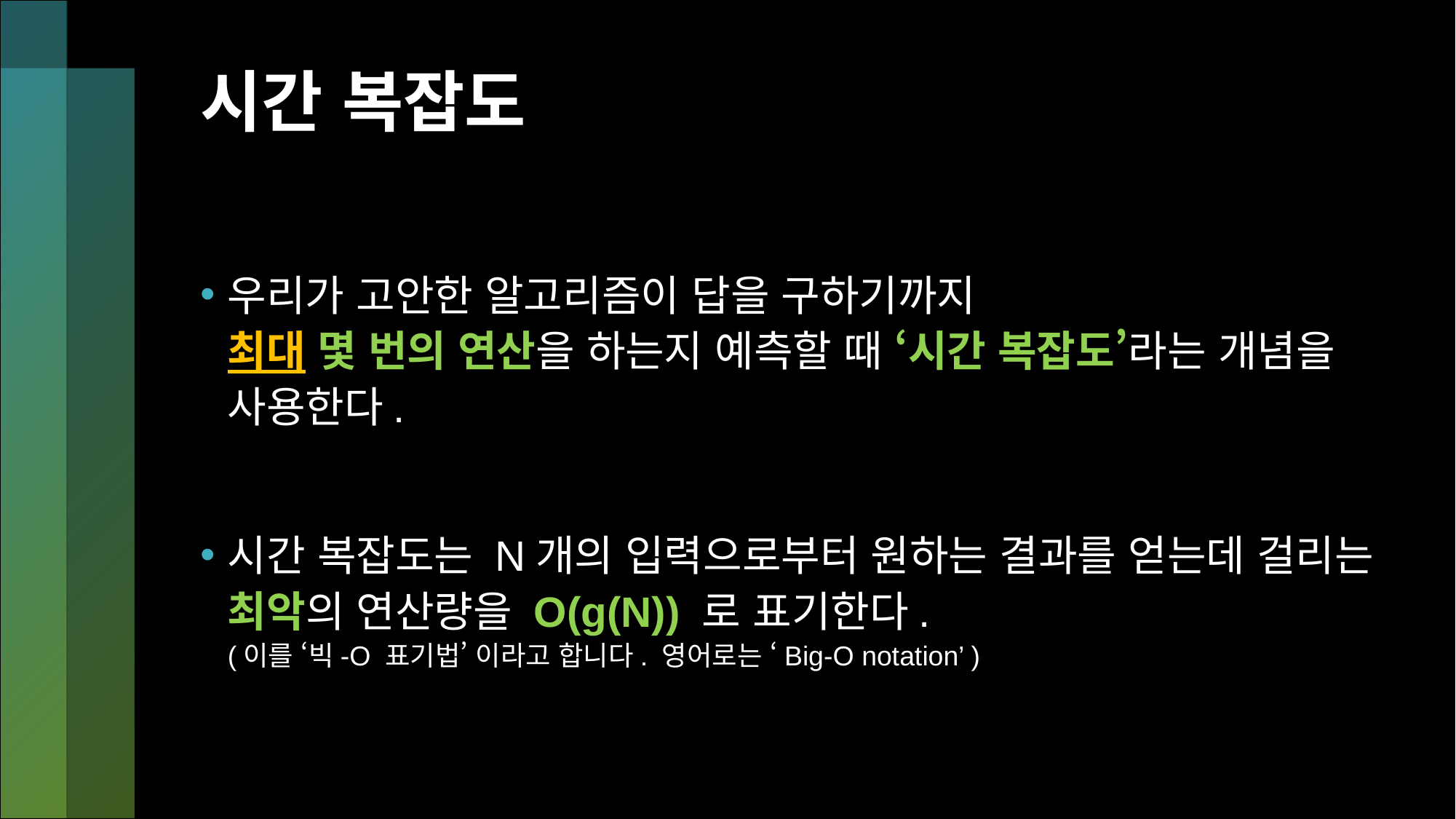

# 시간 복잡도
우리가 고안한 알고리즘이 답을 구하기까지
최대 몇 번의 연산을 하는지 예측할 때 ‘시간 복잡도’라는 개념을 사용한다.

시간 복잡도는 N개의 입력으로부터 원하는 결과를 얻는데 걸리는 최악의 연산량을 O(g(N)) 로 표기한다.
(이를 ‘빅-O 표기법’ 이라고 합니다. 영어로는 ‘Big-O notation’ )